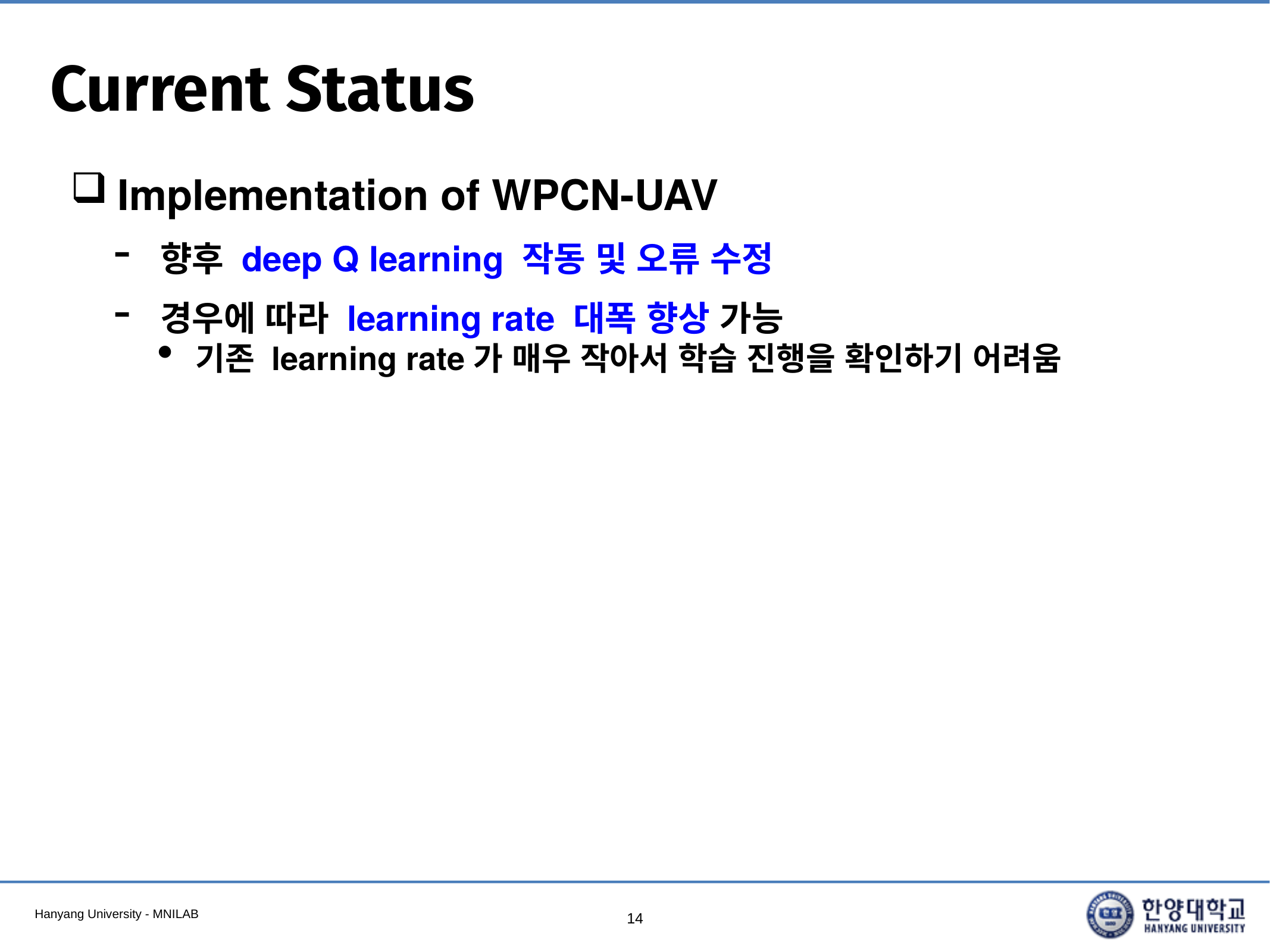

# Current Status
Implementation of WPCN-UAV
향후 deep Q learning 작동 및 오류 수정
경우에 따라 learning rate 대폭 향상 가능
기존 learning rate가 매우 작아서 학습 진행을 확인하기 어려움
14